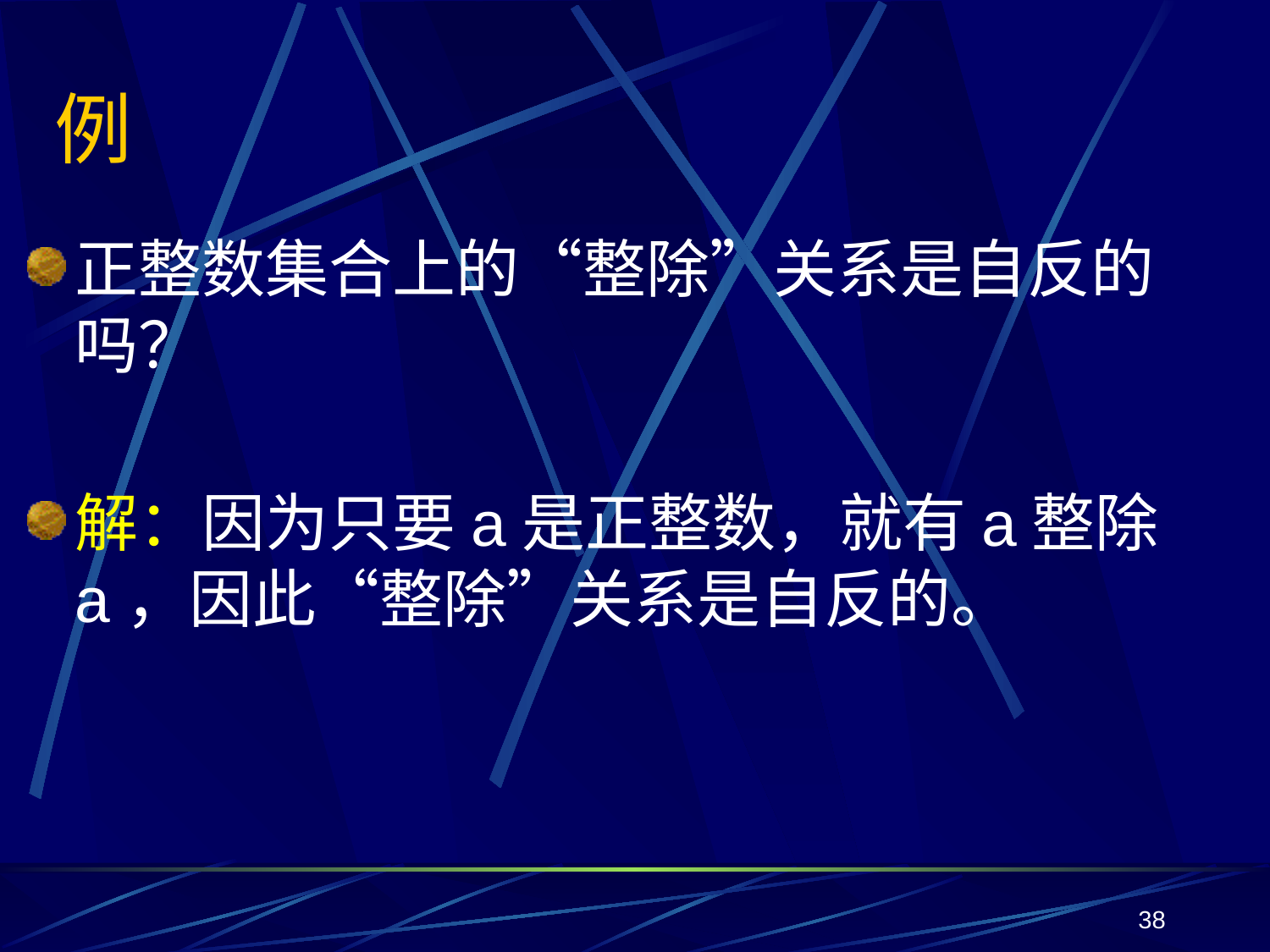

# 例
正整数集合上的“整除”关系是自反的吗？

解：因为只要a是正整数，就有a整除a，因此“整除”关系是自反的。
38